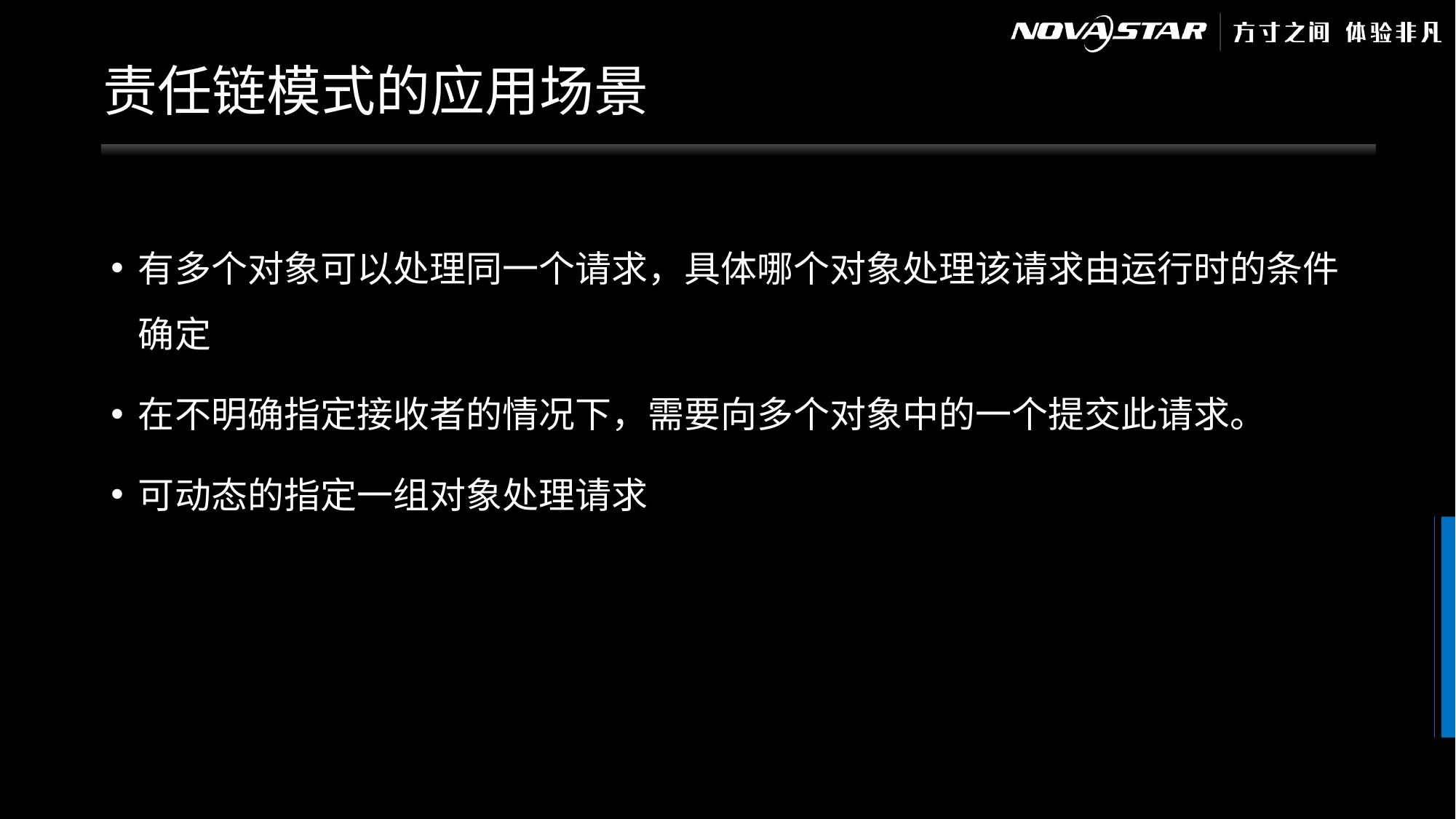

# 责任链模式的应用场景

有多个对象可以处理同一个请求，具体哪个对象处理该请求由运行时的条件确定
在不明确指定接收者的情况下，需要向多个对象中的一个提交此请求。
可动态的指定一组对象处理请求